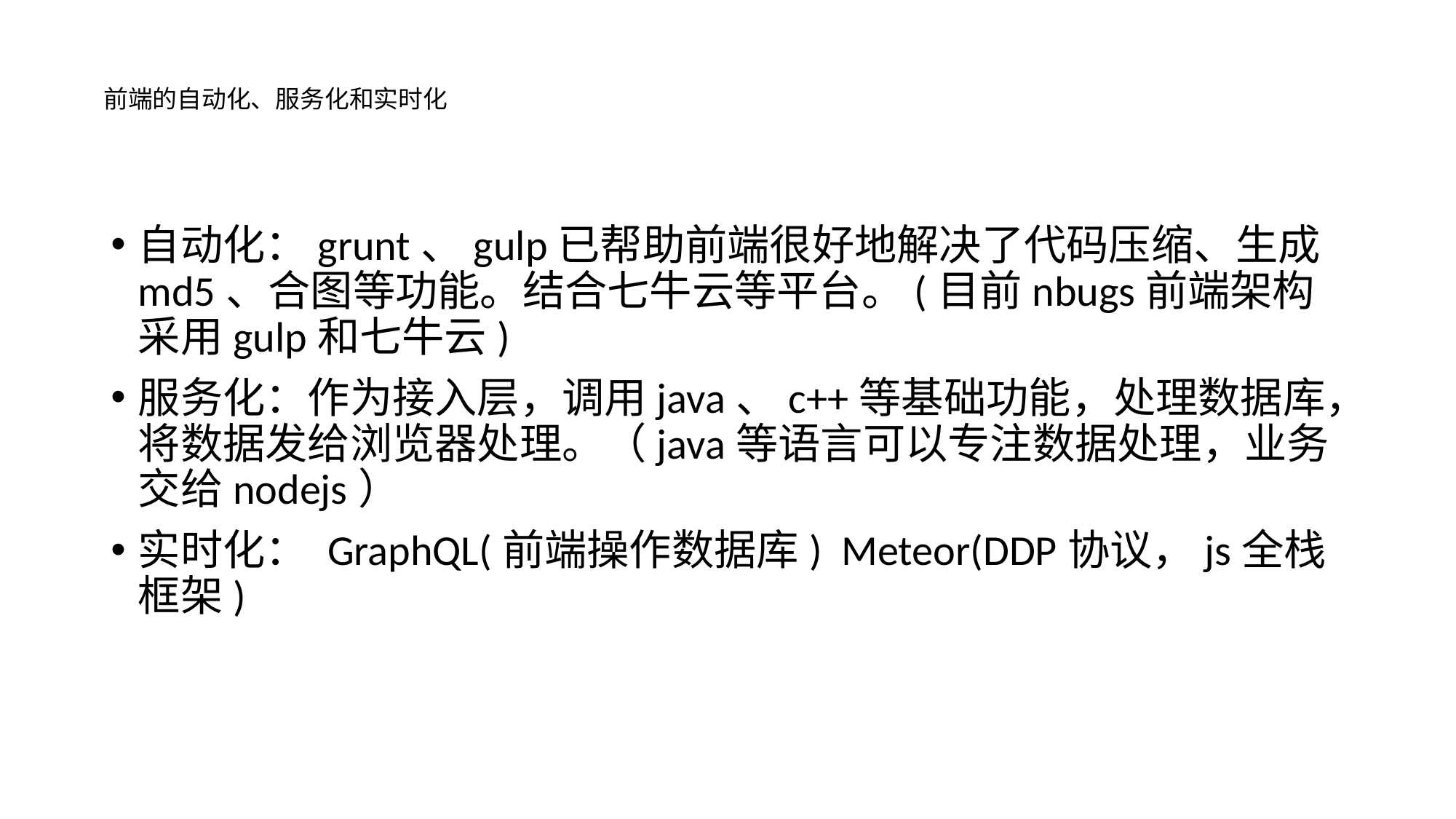

# 前端的自动化、服务化和实时化
自动化：grunt、gulp已帮助前端很好地解决了代码压缩、生成md5、合图等功能。结合七牛云等平台。(目前nbugs前端架构采用gulp和七牛云)
服务化：作为接入层，调用java、c++等基础功能，处理数据库，将数据发给浏览器处理。（java等语言可以专注数据处理，业务交给nodejs）
实时化： GraphQL(前端操作数据库)  Meteor(DDP协议，js全栈框架)